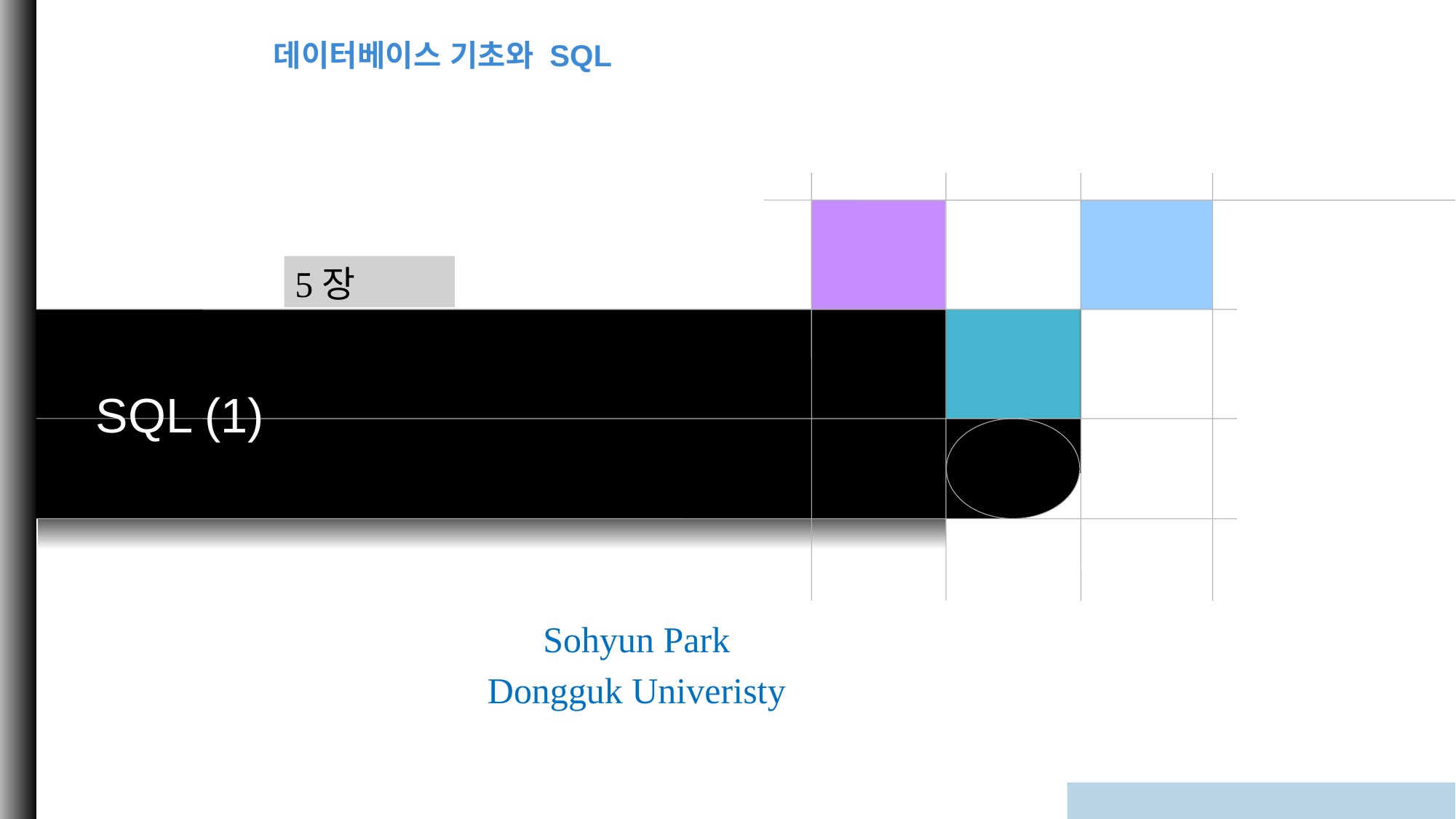

데이터베이스 기초와 SQL
5장
# SQL (1)

Sohyun Park
Dongguk Univeristy